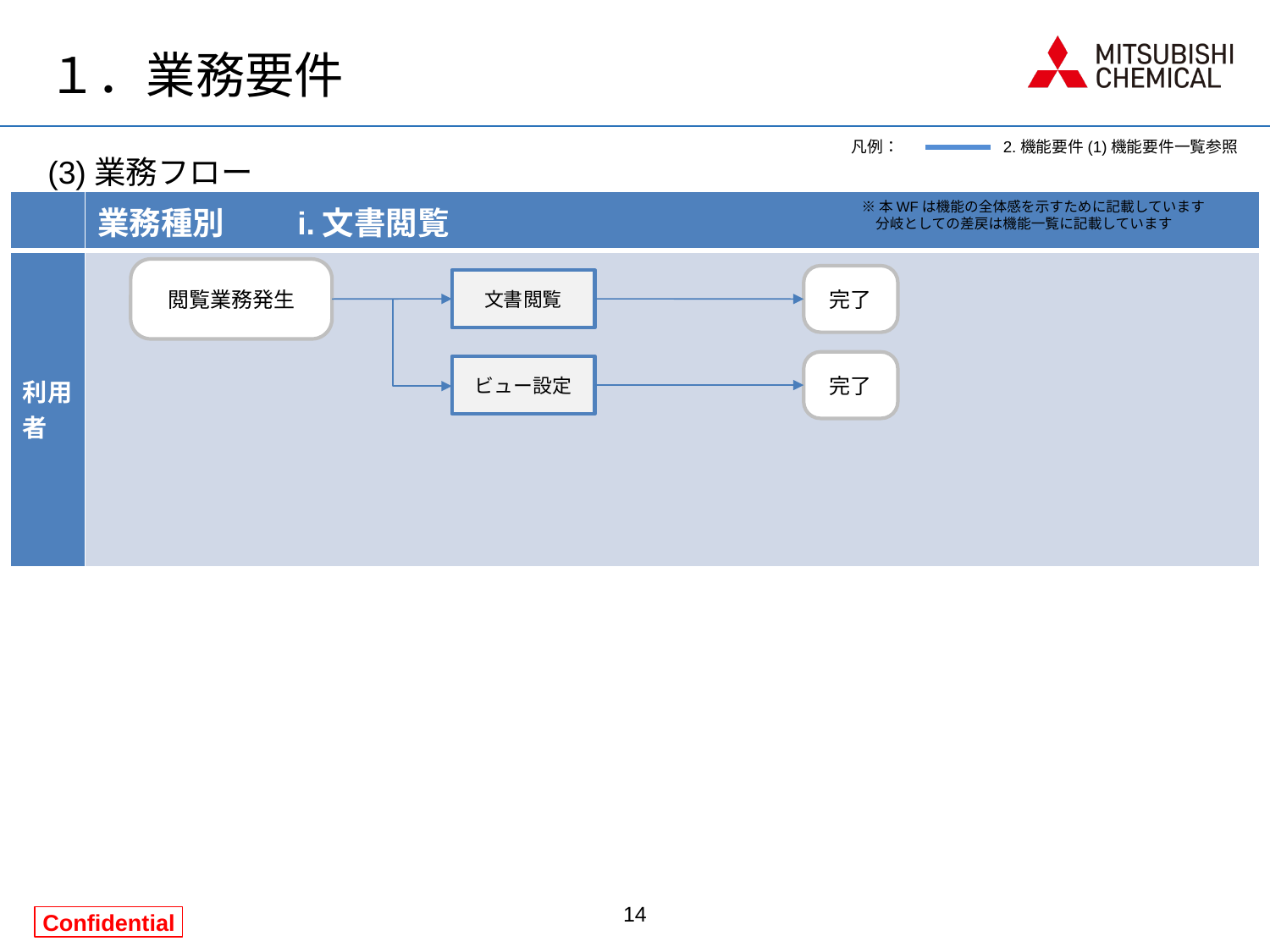

# １．業務要件
凡例：
2.機能要件(1)機能要件一覧参照
(3)業務フロー
|  | 業務種別　　i.文書閲覧 |
| --- | --- |
| 利用者 |  |
※本WFは機能の全体感を示すために記載しています
　分岐としての差戻は機能一覧に記載しています
閲覧業務発生
完了
文書閲覧
完了
ビュー設定
14